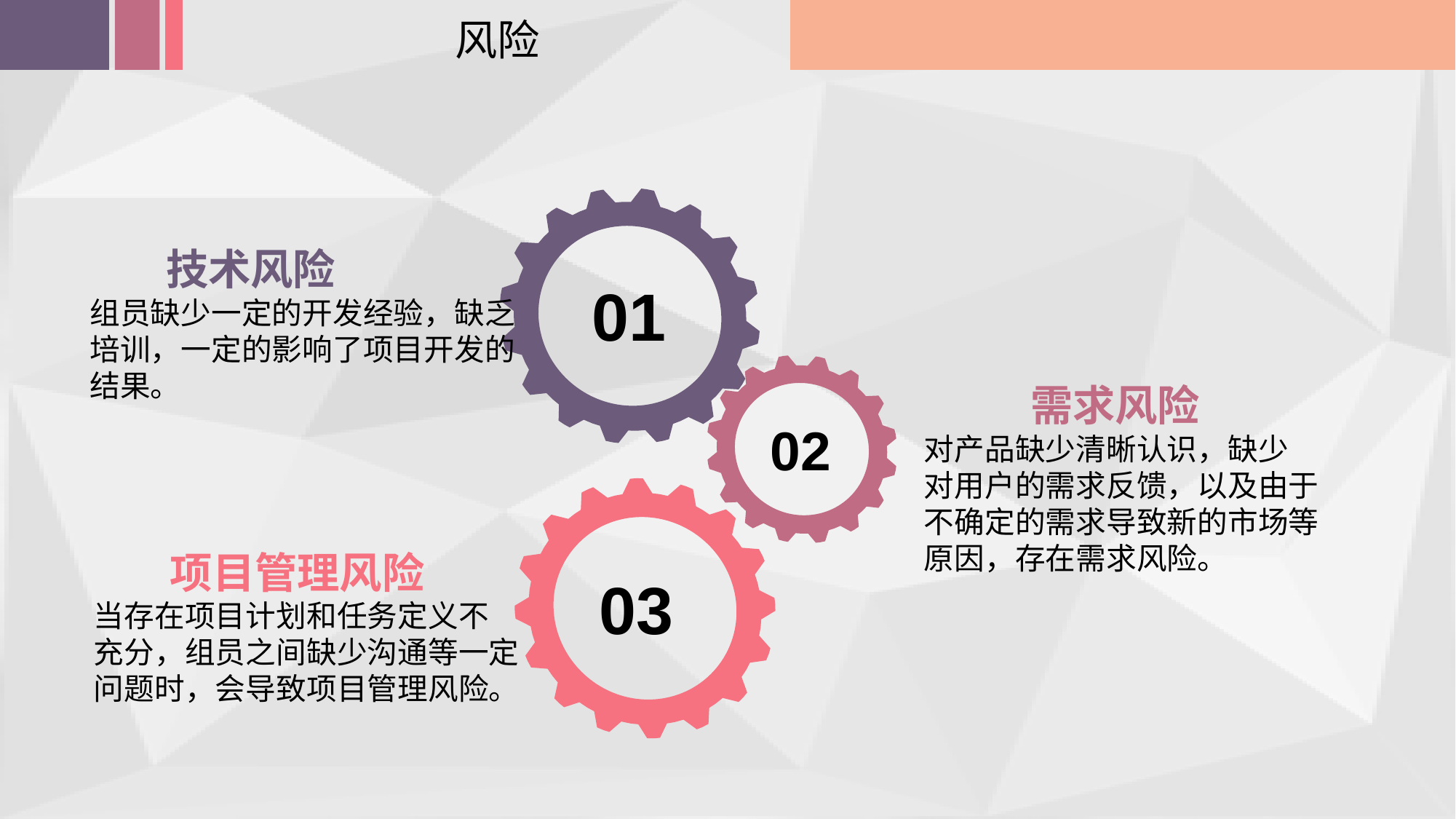

风险

          技术风险
组员缺少一定的开发经验，缺乏
培训，一定的影响了项目开发的
结果。
01

          需求风险
对产品缺少清晰认识，缺少
对用户的需求反馈，以及由于
不确定的需求导致新的市场等
原因，存在需求风险。
02

          项目管理风险
当存在项目计划和任务定义不
充分，组员之间缺少沟通等一定
问题时，会导致项目管理风险。
03